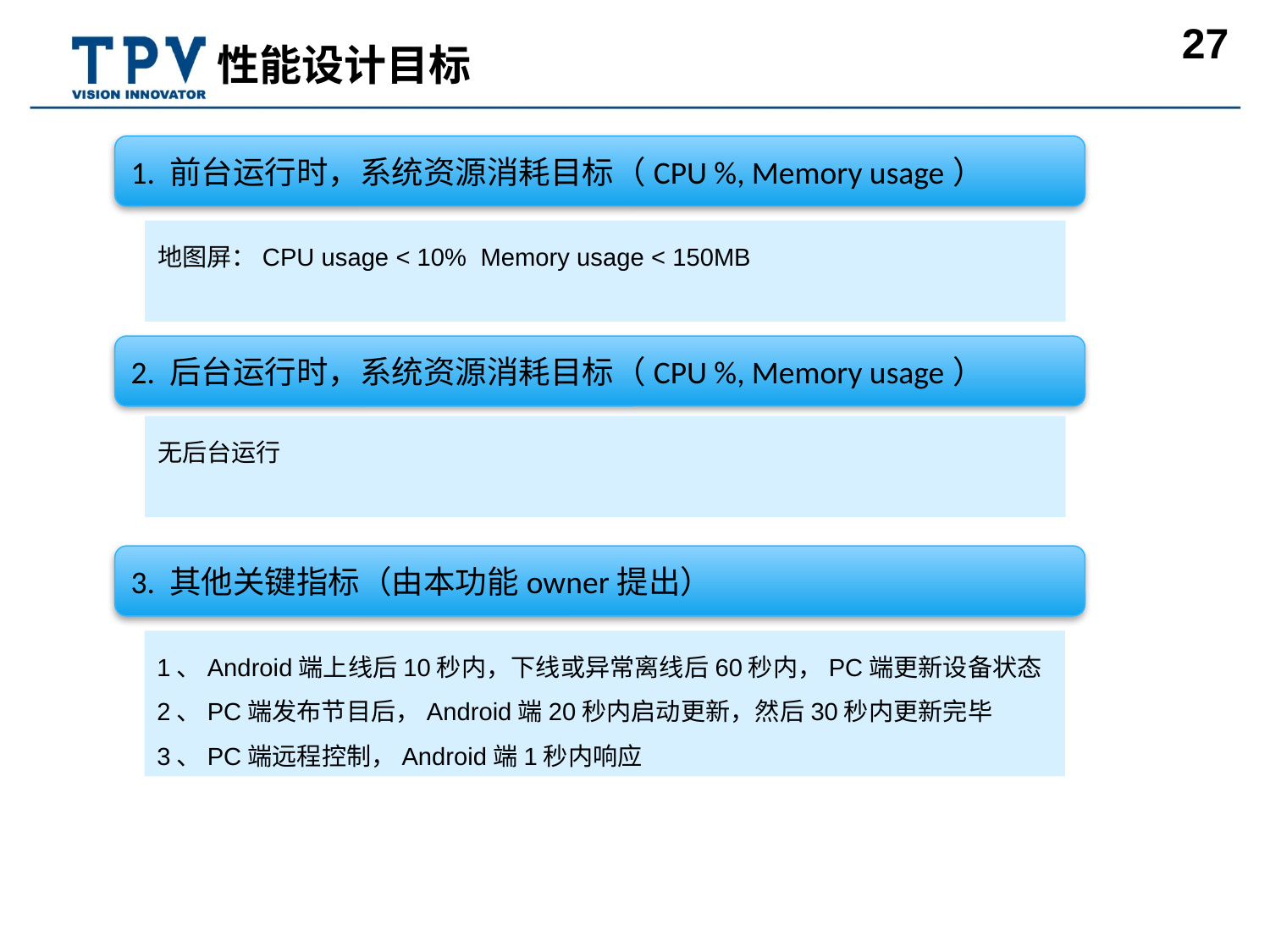

性能设计目标
1. 前台运行时，系统资源消耗目标（CPU %, Memory usage）
地图屏：CPU usage < 10%  Memory usage < 150MB

2. 后台运行时，系统资源消耗目标（CPU %, Memory usage）
无后台运行

3. 其他关键指标（由本功能owner提出）
1、Android端上线后10秒内，下线或异常离线后60秒内，PC端更新设备状态
2、PC端发布节目后，Android端20秒内启动更新，然后30秒内更新完毕
3、PC端远程控制，Android端1秒内响应